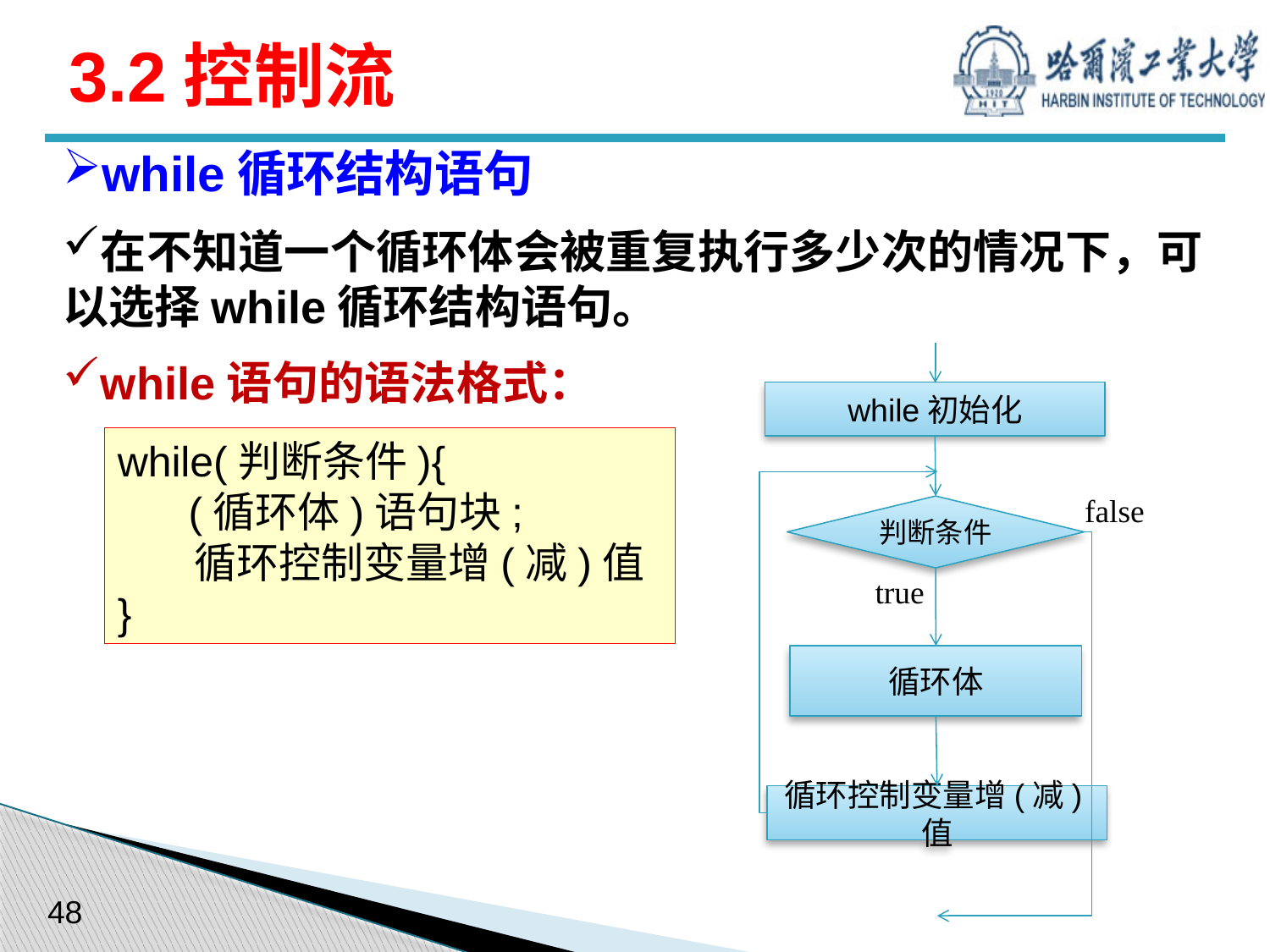

# 3.2控制流
while循环结构语句
在不知道一个循环体会被重复执行多少次的情况下，可以选择while循环结构语句。
while语句的语法格式：
while初始化
false
判断条件
true
循环体
循环控制变量增(减)值
while(判断条件){
      (循环体)语句块;
       循环控制变量增(减)值
}